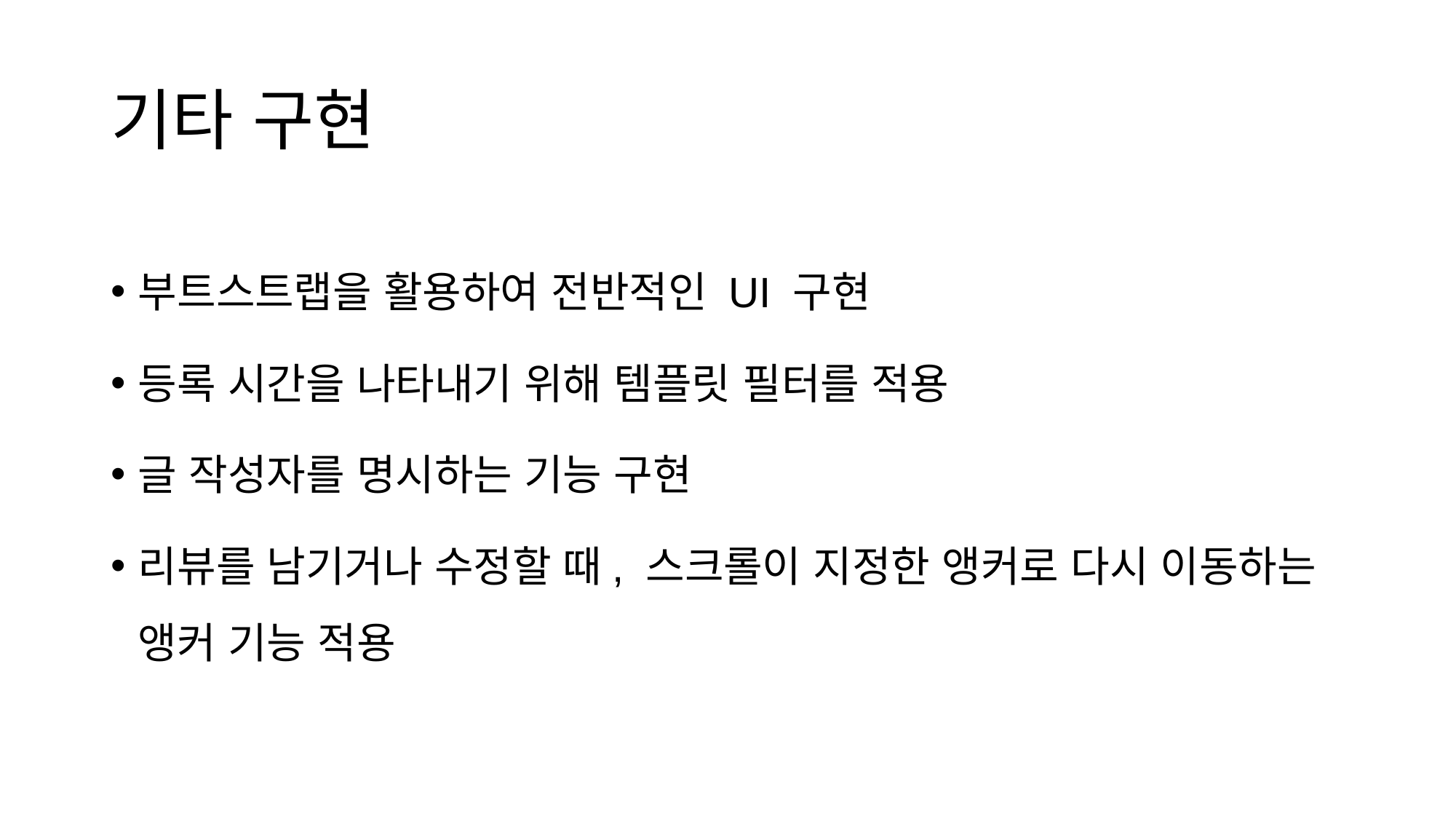

# 기타 구현

부트스트랩을 활용하여 전반적인 UI 구현
등록 시간을 나타내기 위해 템플릿 필터를 적용
글 작성자를 명시하는 기능 구현
리뷰를 남기거나 수정할 때, 스크롤이 지정한 앵커로 다시 이동하는 앵커 기능 적용